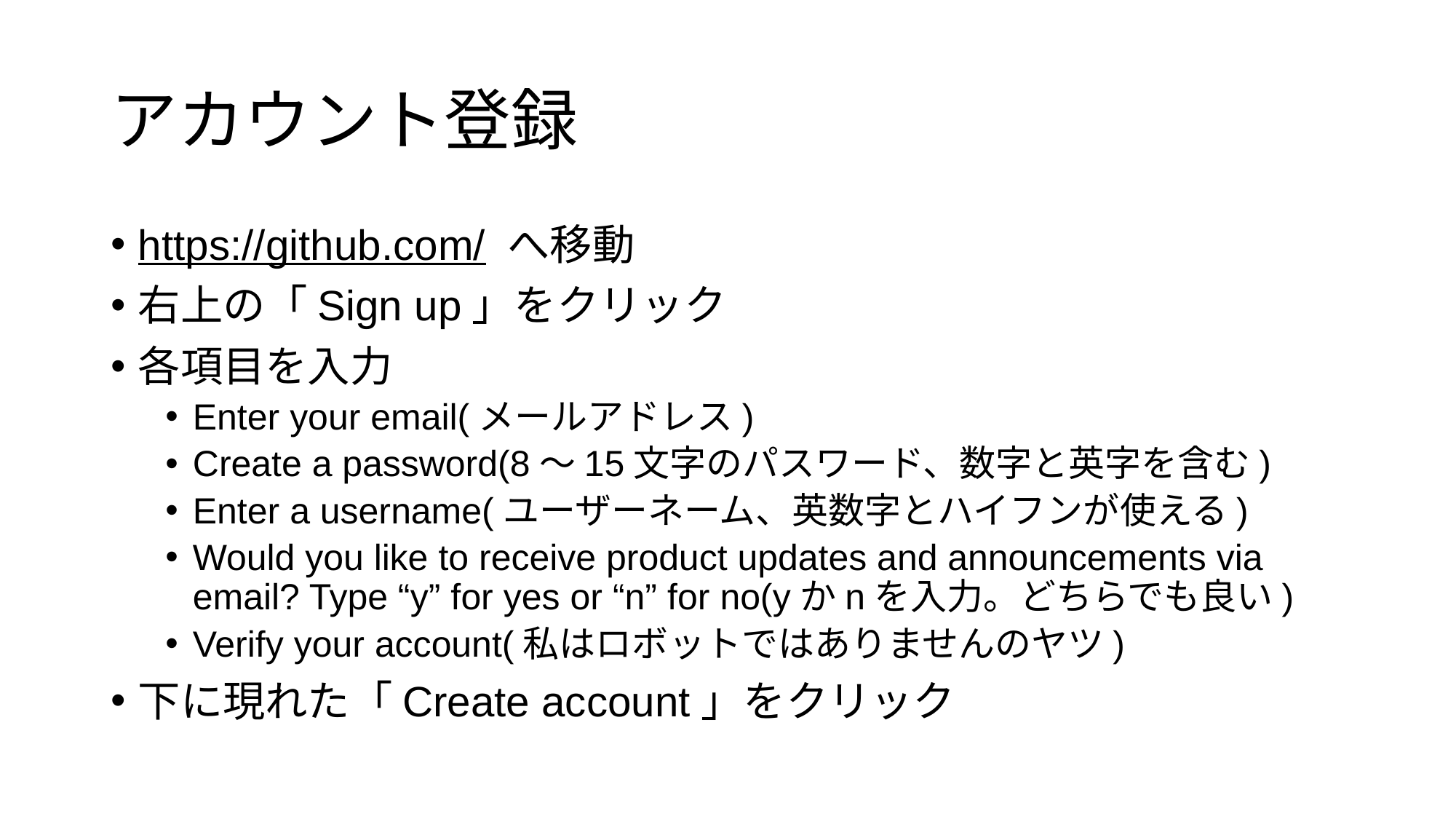

# アカウント登録
https://github.com/ へ移動
右上の「Sign up」をクリック
各項目を入力
Enter your email(メールアドレス)
Create a password(8～15文字のパスワード、数字と英字を含む)
Enter a username(ユーザーネーム、英数字とハイフンが使える)
Would you like to receive product updates and announcements via email? Type “y” for yes or “n” for no(yかnを入力。どちらでも良い)
Verify your account(私はロボットではありませんのヤツ)
下に現れた「Create account」をクリック